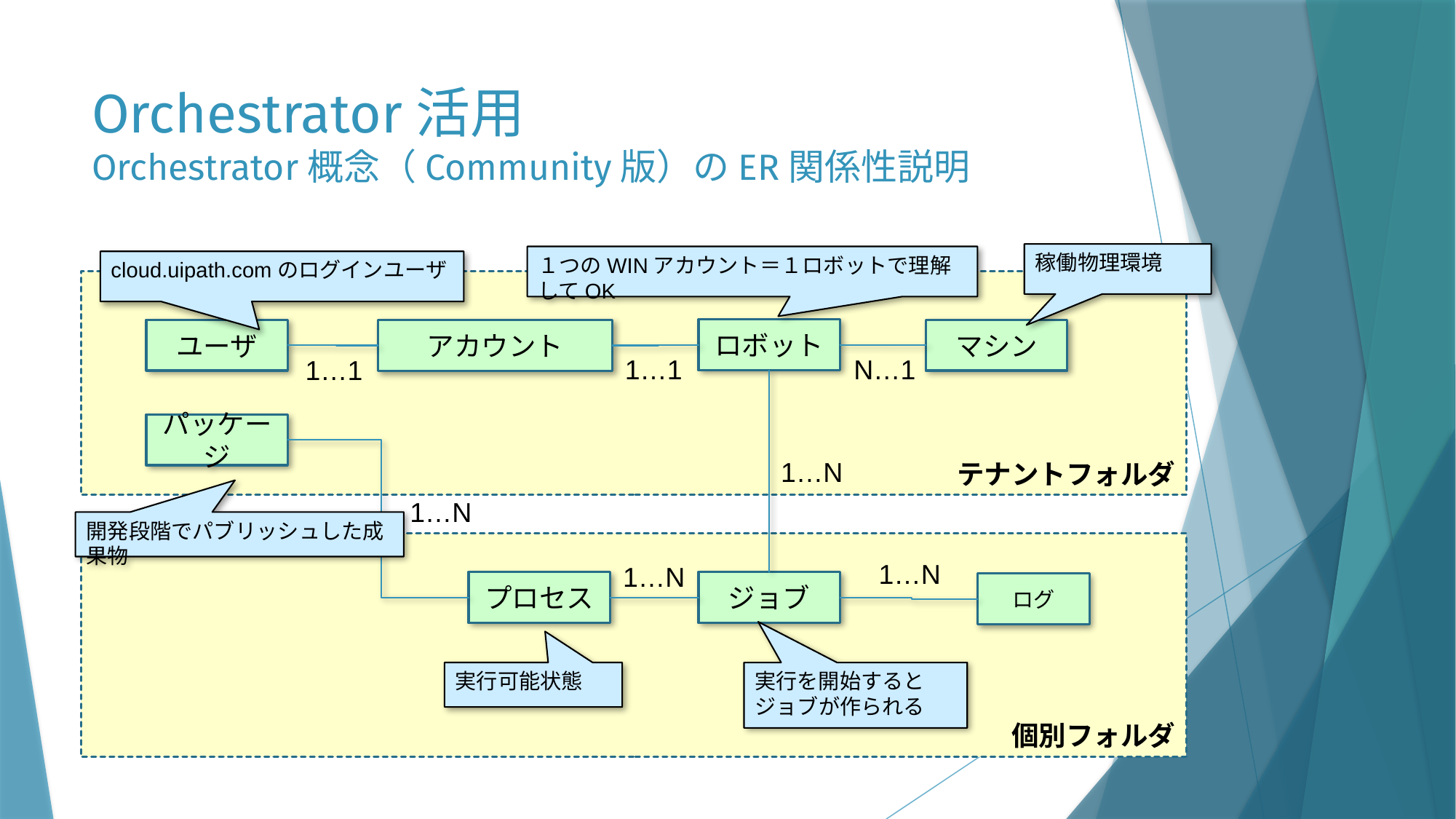

# Orchestrator活用 Orchestrator概念（Community版）のER関係性説明
稼働物理環境
１つのWINアカウント＝１ロボットで理解してOK
cloud.uipath.comのログインユーザ
テナントフォルダ
ロボット
ユーザ
マシン
アカウント
1…1
N…1
1…1
パッケージ
1…N
1…N
開発段階でパブリッシュした成果物
個別フォルダ
1…N
1…N
プロセス
ジョブ
ログ
実行可能状態
実行を開始するとジョブが作られる